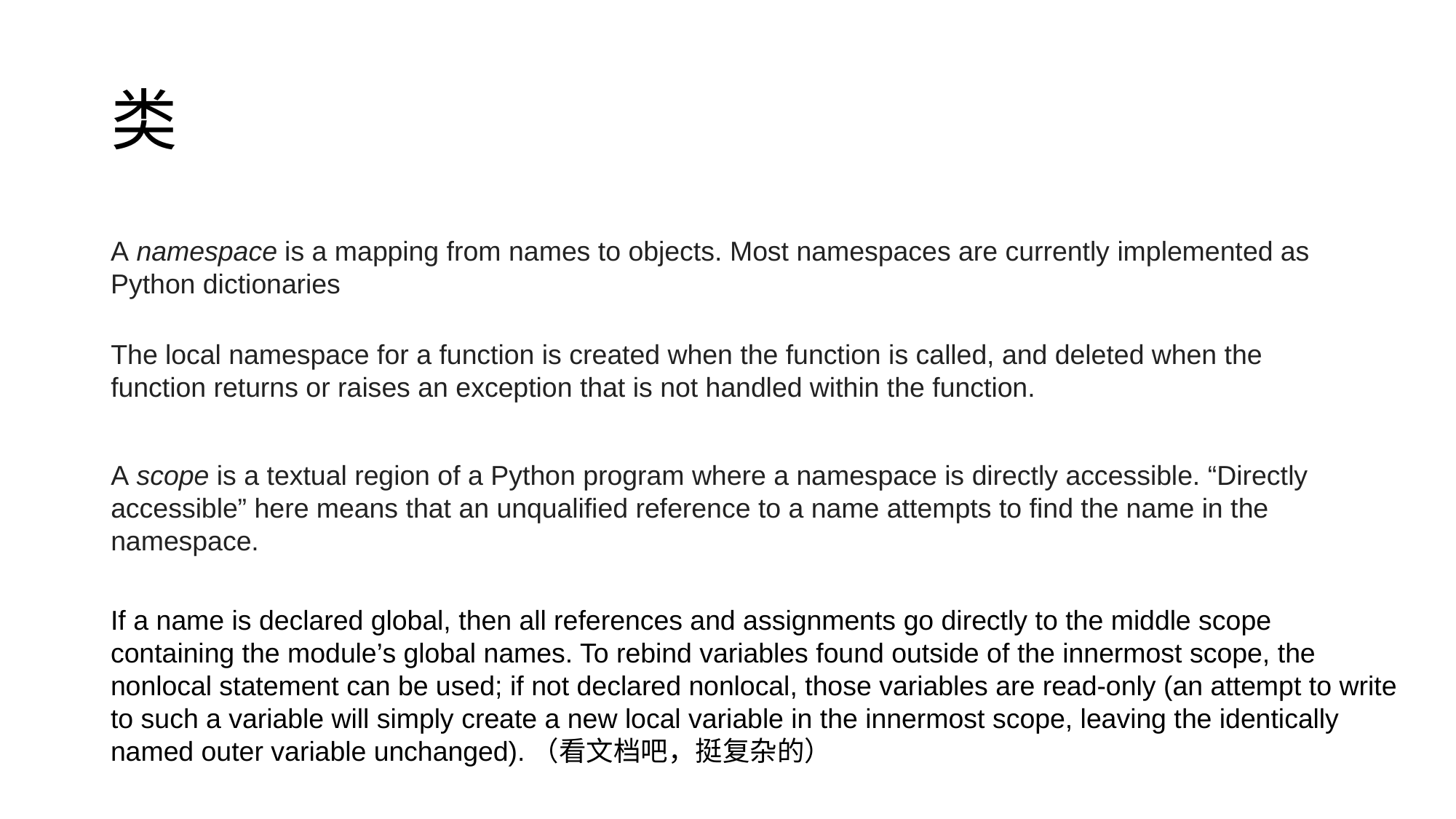

# 类
A namespace is a mapping from names to objects. Most namespaces are currently implemented as Python dictionaries
The local namespace for a function is created when the function is called, and deleted when the function returns or raises an exception that is not handled within the function.
A scope is a textual region of a Python program where a namespace is directly accessible. “Directly accessible” here means that an unqualified reference to a name attempts to find the name in the namespace.
If a name is declared global, then all references and assignments go directly to the middle scope containing the module’s global names. To rebind variables found outside of the innermost scope, the nonlocal statement can be used; if not declared nonlocal, those variables are read-only (an attempt to write to such a variable will simply create a new local variable in the innermost scope, leaving the identically named outer variable unchanged).（看文档吧，挺复杂的）